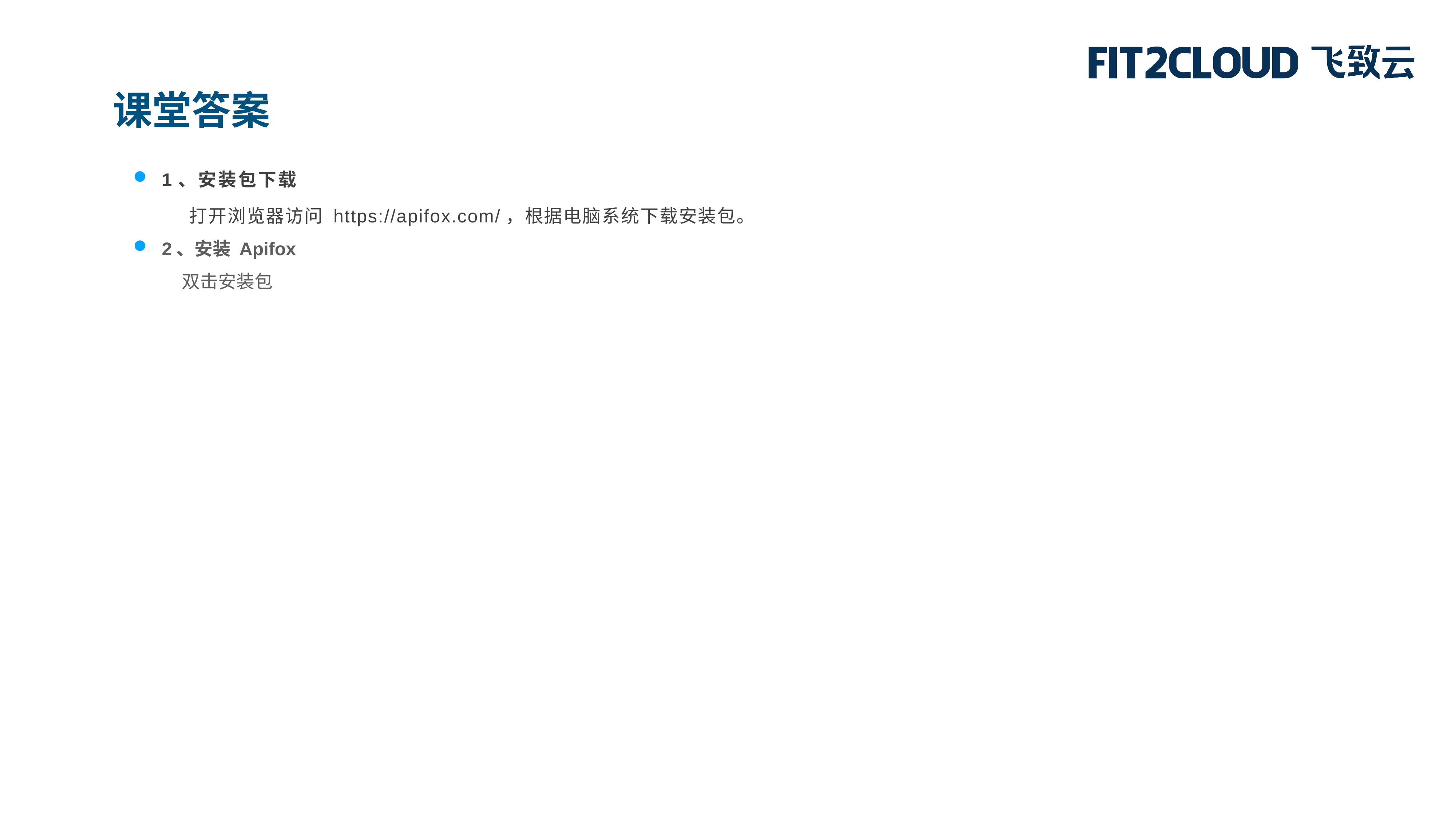

课堂答案
1、安装包下载
打开浏览器访问 https://apifox.com/，根据电脑系统下载安装包。
2、安装 Apifox
双击安装包